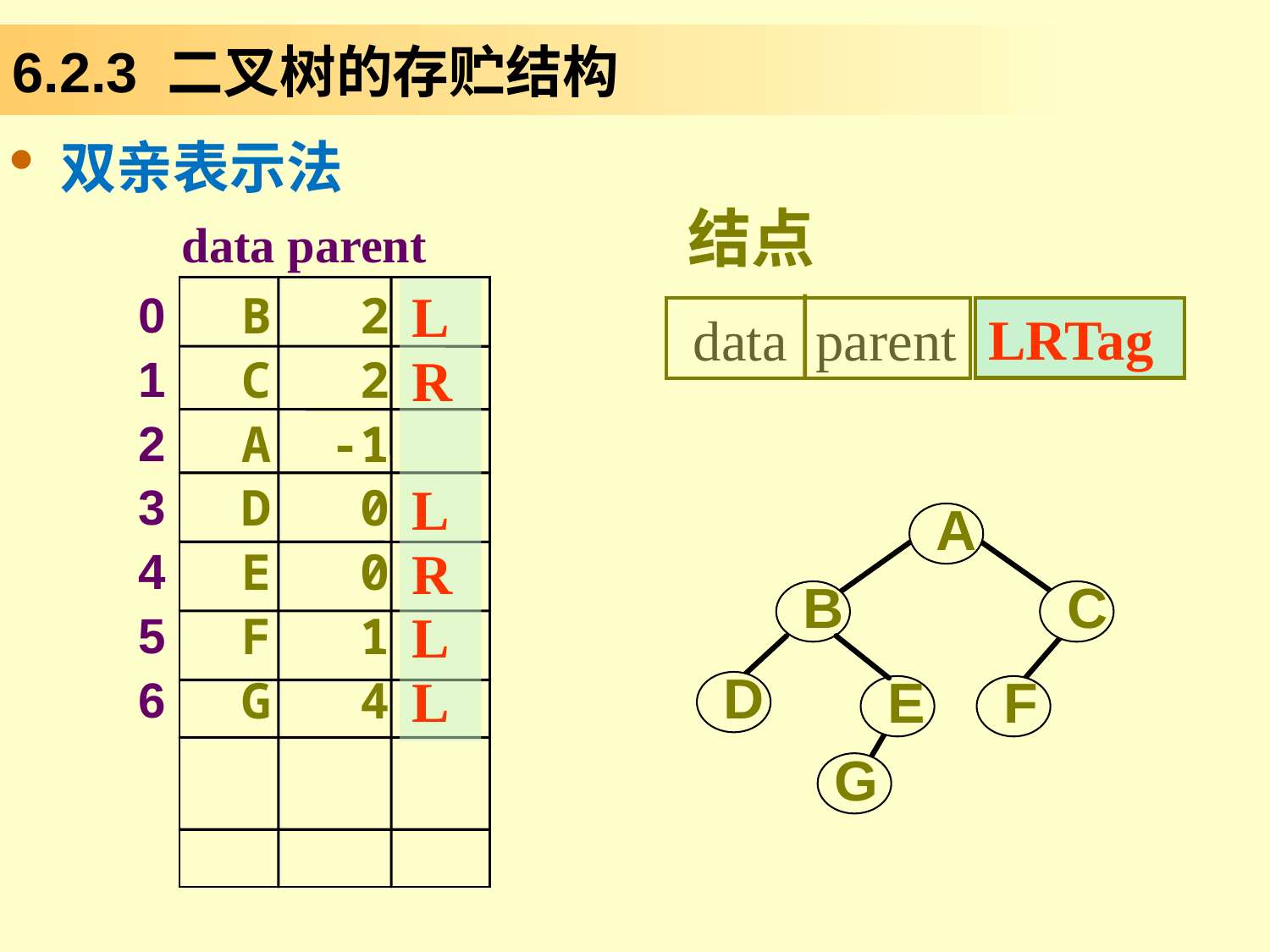

# 6.2.3 二叉树的存贮结构
双亲表示法
结点
  data parent
0
1
2
3
4
5
6

 B   2
 C   2
 A  -1
 D   0
 E   0
 F   1
 G   4

L
R

L
R
L
L

LRTag
 data  parent
 A

 B

 C

 D

 E

 F

G